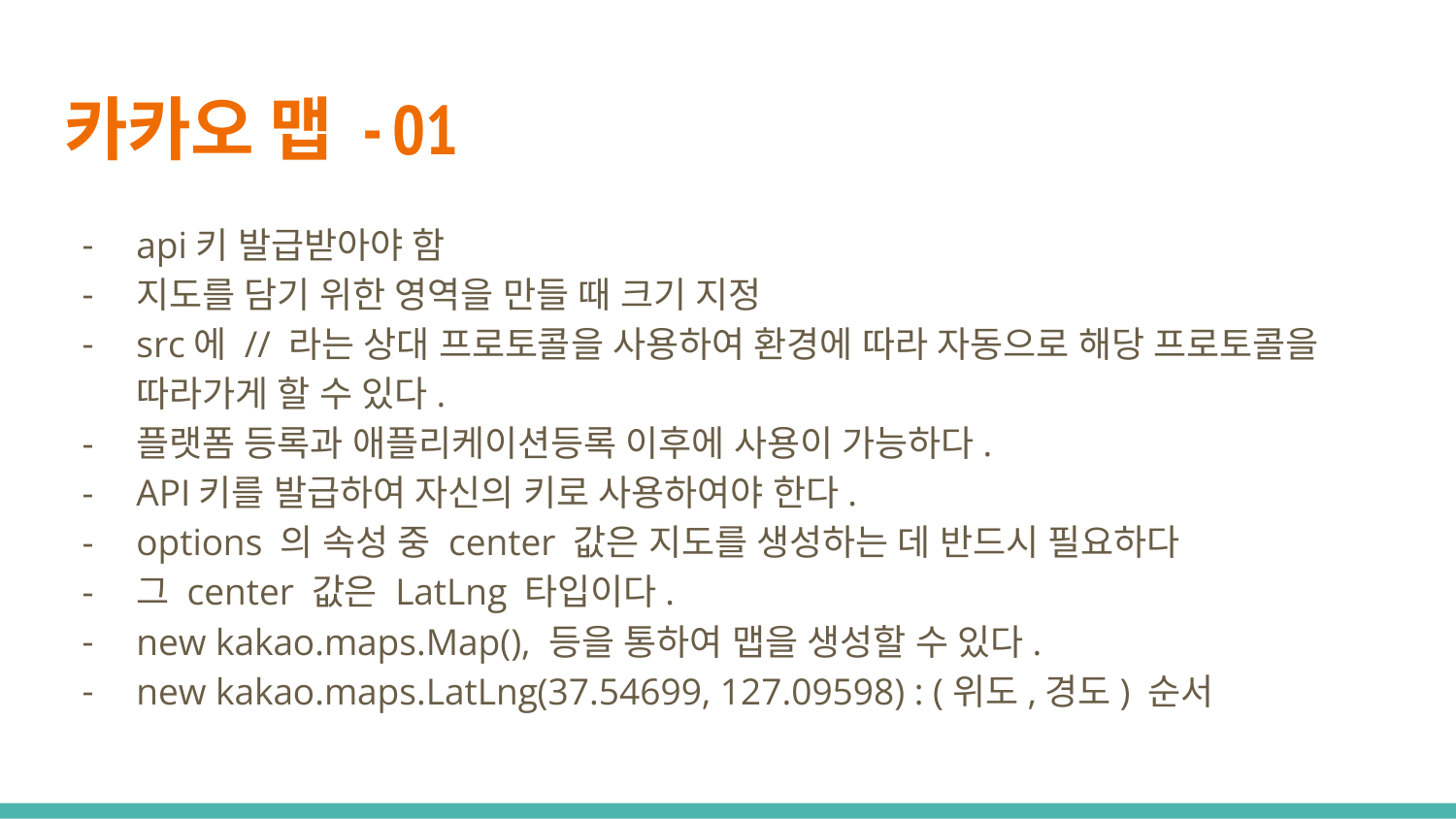

# 카카오 맵 - 01
api키 발급받아야 함
지도를 담기 위한 영역을 만들 때 크기 지정
src에 // 라는 상대 프로토콜을 사용하여 환경에 따라 자동으로 해당 프로토콜을 따라가게 할 수 있다.
플랫폼 등록과 애플리케이션등록 이후에 사용이 가능하다.
API키를 발급하여 자신의 키로 사용하여야 한다.
options 의 속성 중 center 값은 지도를 생성하는 데 반드시 필요하다
그 center 값은 LatLng 타입이다.
new kakao.maps.Map(), 등을 통하여 맵을 생성할 수 있다.
new kakao.maps.LatLng(37.54699, 127.09598) : (위도,경도) 순서